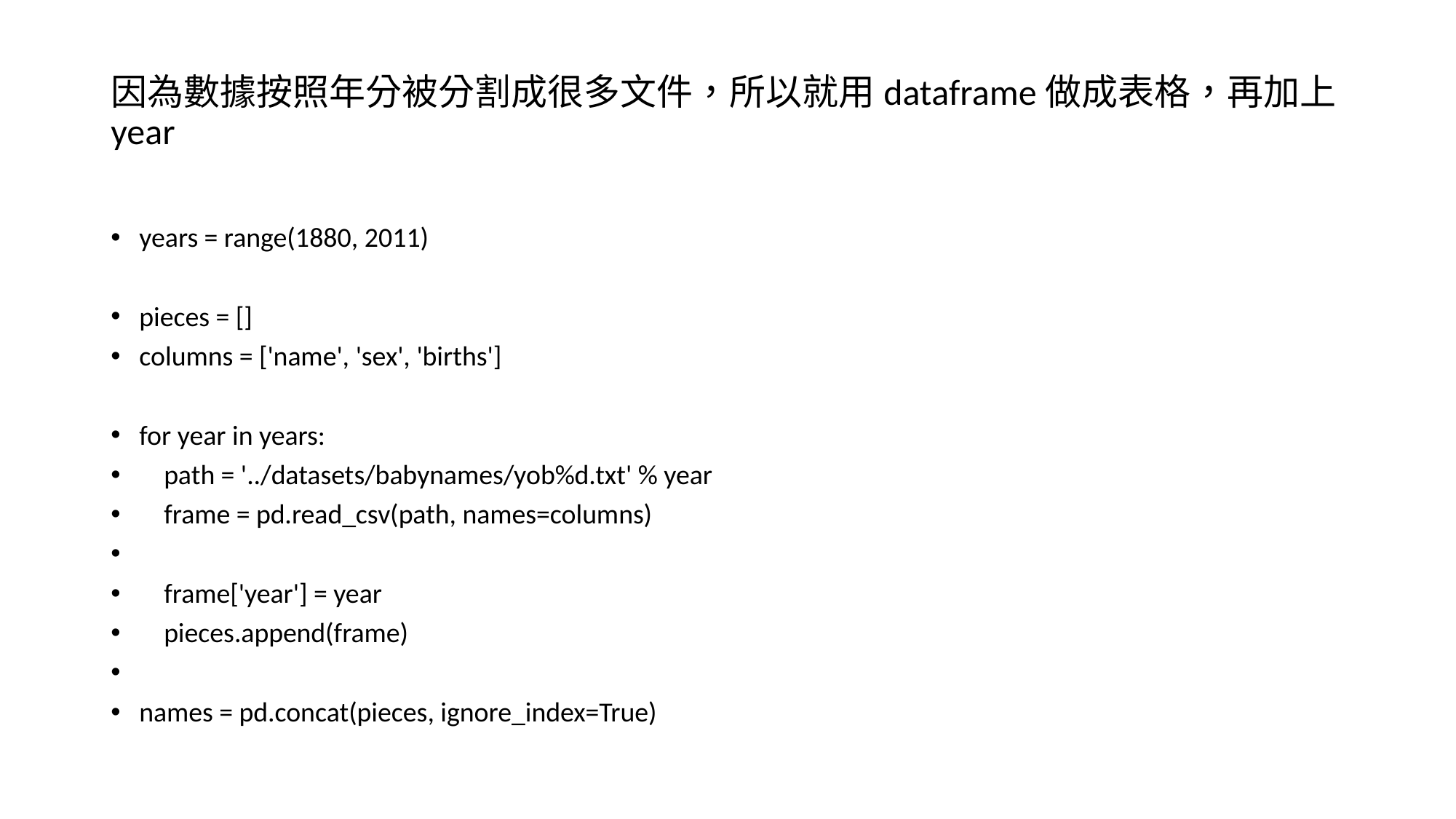

# 因為數據按照年分被分割成很多文件，所以就用dataframe做成表格，再加上year
years = range(1880, 2011)

pieces = []
columns = ['name', 'sex', 'births']

for year in years:
    path = '../datasets/babynames/yob%d.txt' % year
    frame = pd.read_csv(path, names=columns)

    frame['year'] = year
    pieces.append(frame)

names = pd.concat(pieces, ignore_index=True)